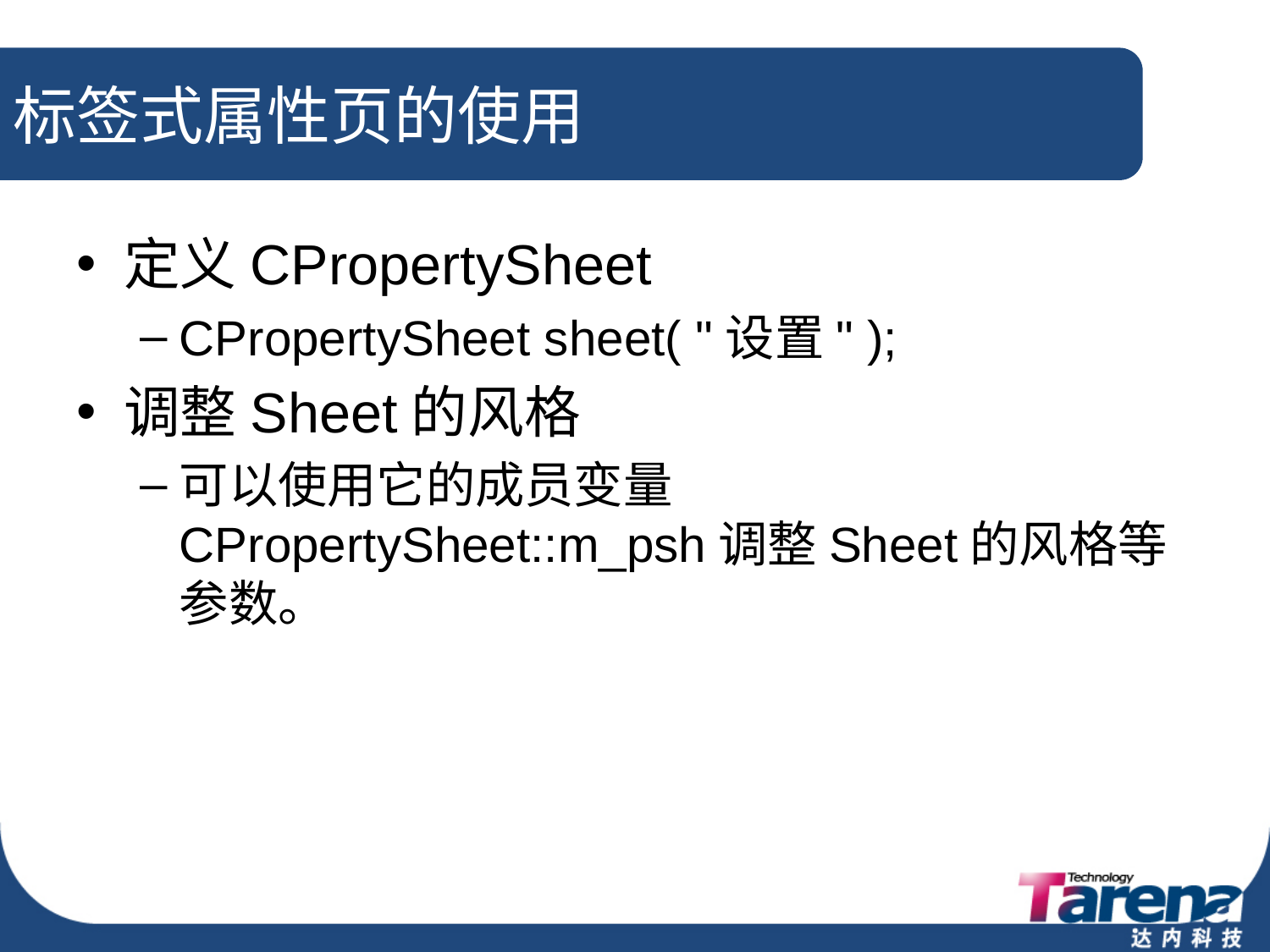

# 标签式属性页的使用
定义CPropertySheet
CPropertySheet sheet( "设置" );
调整Sheet的风格
可以使用它的成员变量CPropertySheet::m_psh调整Sheet的风格等参数。